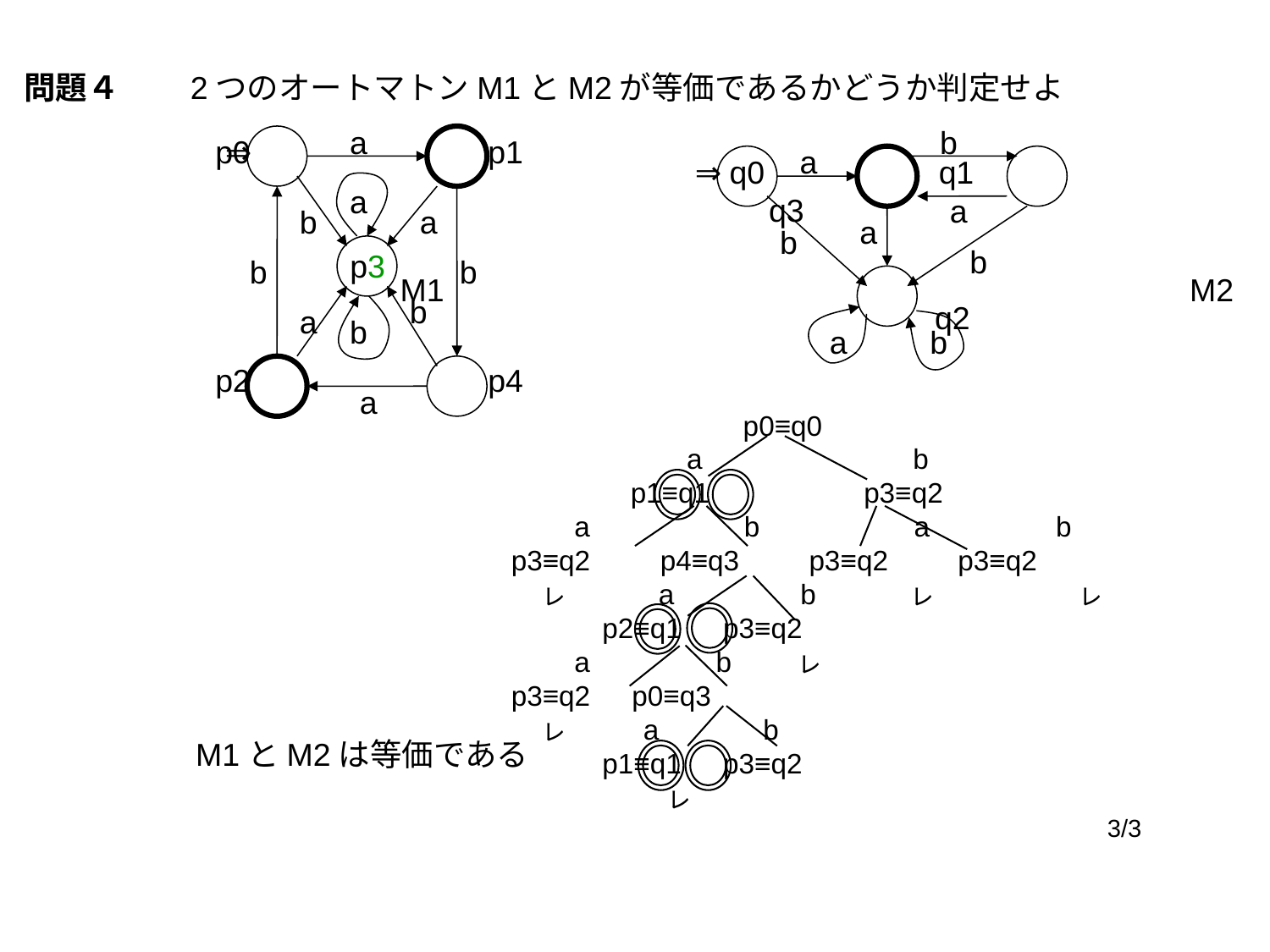

問題４　　2つのオートマトンM1とM2が等価であるかどうか判定せよ
a
b
⇒
p0　　　　　　　p1

　　　　p3

p2　　　　　　　p4

a
⇒
q0　　　　　q1　　　　　q3

　　　　　 　q2

a

a

b
a

a

b

b
b
b
M1　　　　　　　　　　　　　　　　　　　　　　　M2

b
a

b

a
b

a

　　　　　　　　p0≡q0
　　　　　　a　　　　　　　b
　　　　p1≡q1　　　　　p3≡q2
　　a　　　　　b　　　　　a　　　　b
p3≡q2　　p4≡q3　　p3≡q2　　p3≡q2
　ㇾ　　　a　　　　b　　　ㇾ　　　　　ㇾ
　　　p2≡q1　p3≡q2
　　a　　　　b　　ㇾ
p3≡q2　p0≡q3
　ㇾ  　　a　　 　b
　　　p1≡q1　p3≡q2
                       ㇾ

M1とM2は等価である

3/3